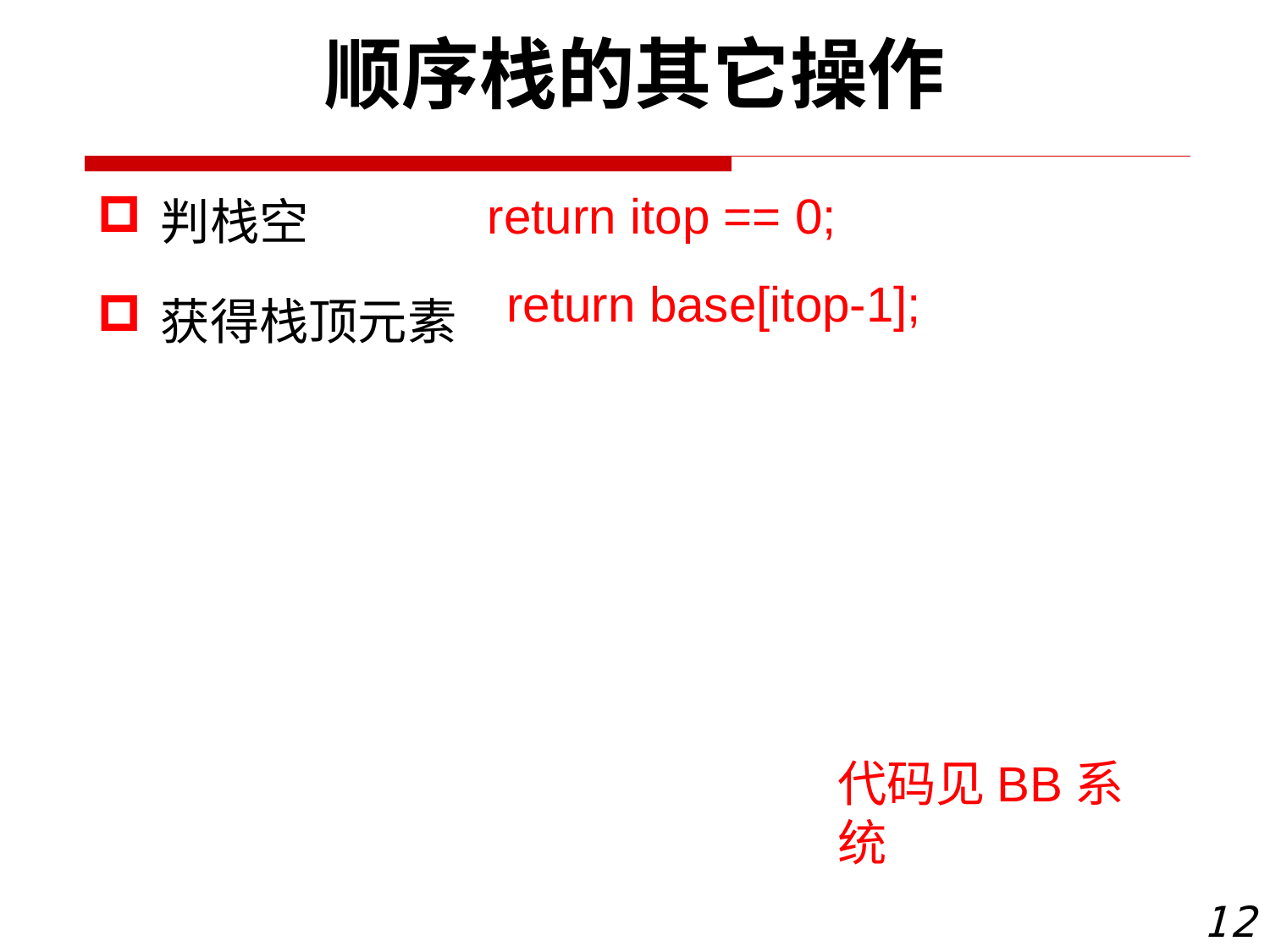

顺序栈的其它操作
return itop == 0;

判栈空
获得栈顶元素

return base[itop-1];

代码见BB系统
12